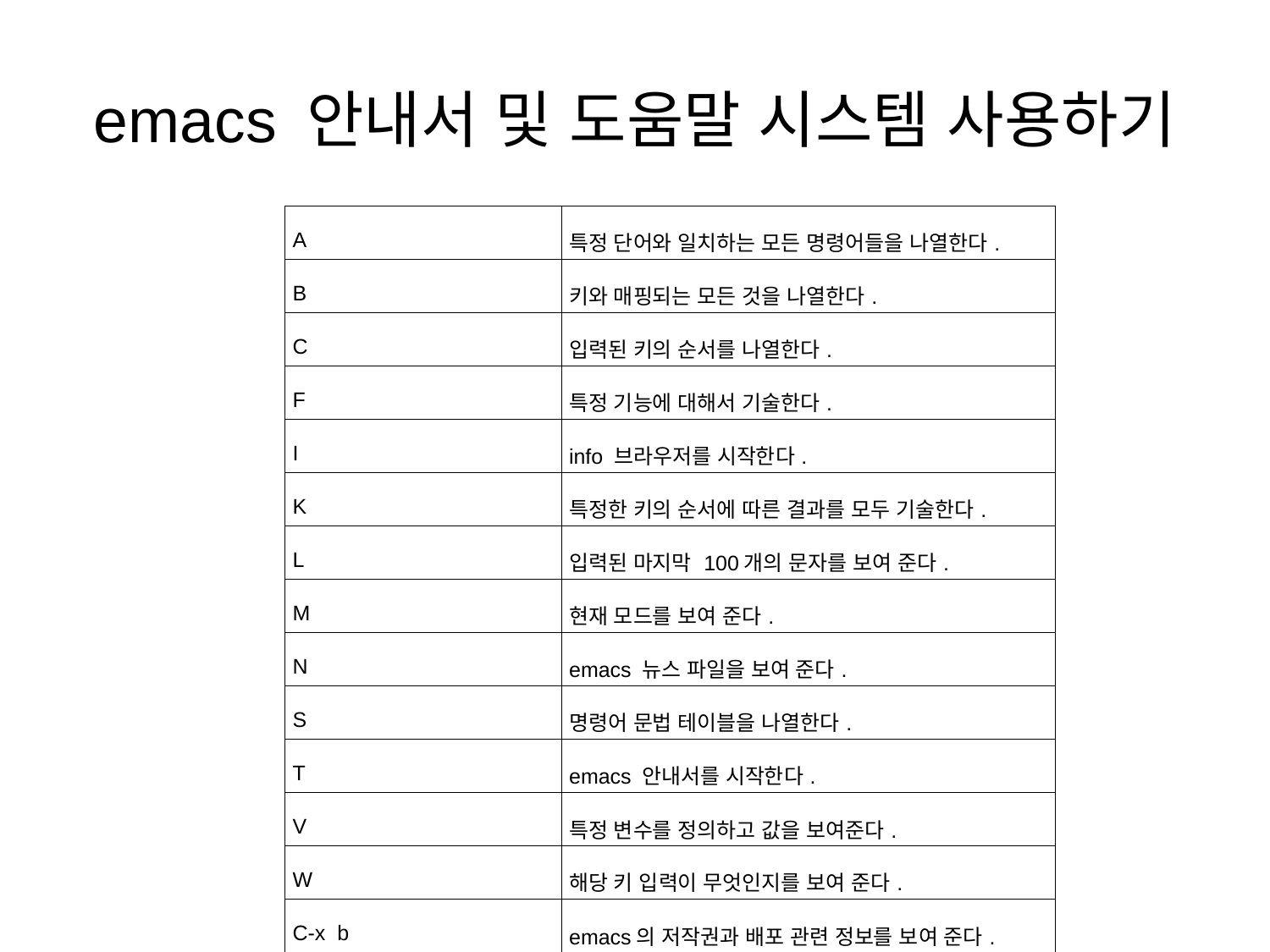

# emacs 안내서 및 도움말 시스템 사용하기
| A | 특정 단어와 일치하는 모든 명령어들을 나열한다. |
| --- | --- |
| B | 키와 매핑되는 모든 것을 나열한다. |
| C | 입력된 키의 순서를 나열한다. |
| F | 특정 기능에 대해서 기술한다. |
| I | info 브라우저를 시작한다. |
| K | 특정한 키의 순서에 따른 결과를 모두 기술한다. |
| L | 입력된 마지막 100개의 문자를 보여 준다. |
| M | 현재 모드를 보여 준다. |
| N | emacs 뉴스 파일을 보여 준다. |
| S | 명령어 문법 테이블을 나열한다. |
| T | emacs 안내서를 시작한다. |
| V | 특정 변수를 정의하고 값을 보여준다. |
| W | 해당 키 입력이 무엇인지를 보여 준다. |
| C-x b | emacs의 저작권과 배포 관련 정보를 보여 준다. |
| C-d | emacs의 주문 정보를 보여 준다. |
| C-n | 가장 최근에 변경된 내용을 보여 준다. |
| C-w | 보증 관련 정보를 보여 준다. |